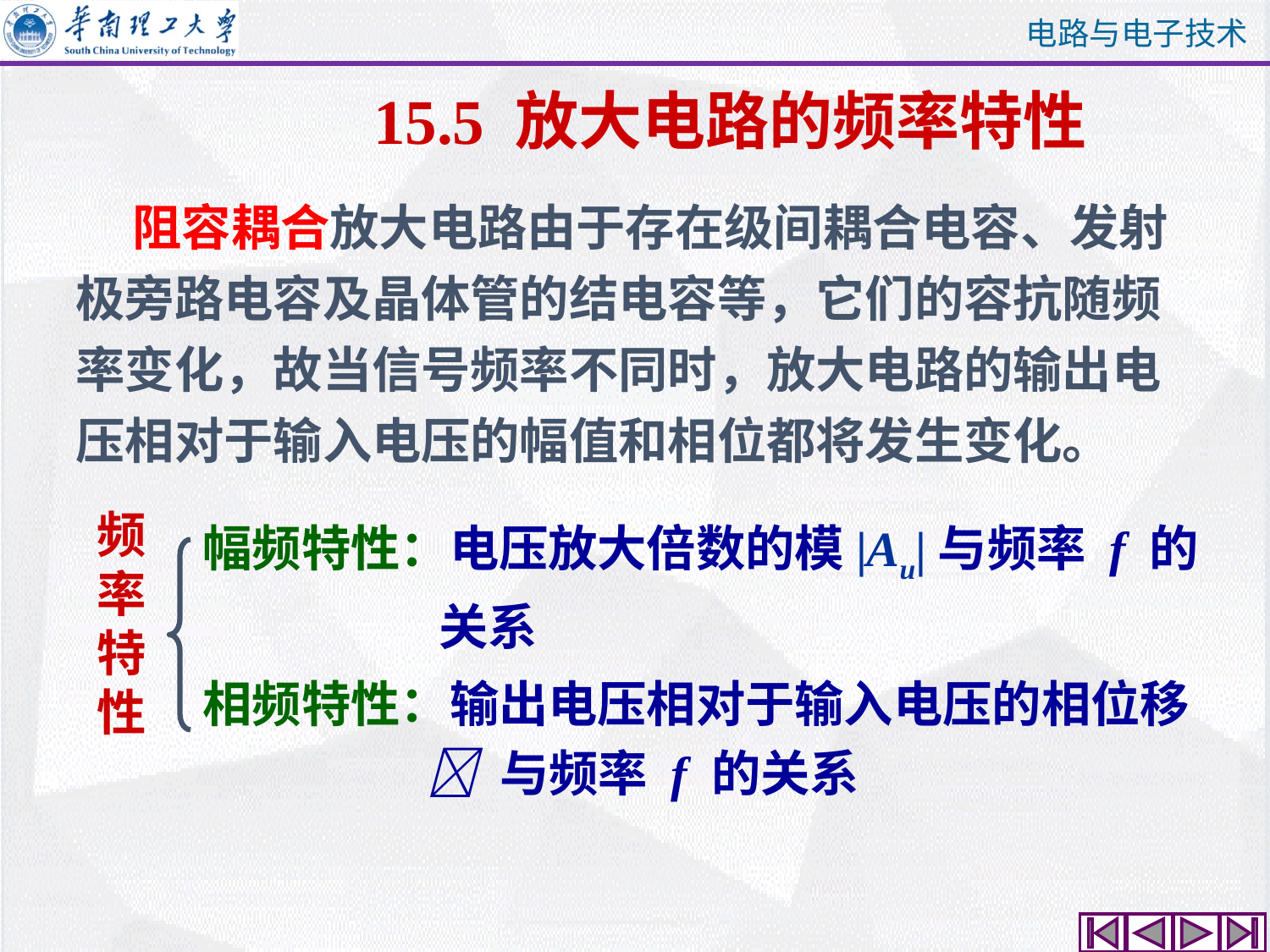

# 15.5 放大电路的频率特性
    阻容耦合放大电路由于存在级间耦合电容、发射极旁路电容及晶体管的结电容等，它们的容抗随频率变化，故当信号频率不同时，放大电路的输出电压相对于输入电压的幅值和相位都将发生变化。
频率特性
幅频特性：电压放大倍数的模|Au|与频率 f 的
                    关系

相频特性：输出电压相对于输入电压的相位移
                    ϕ 与频率 f 的关系